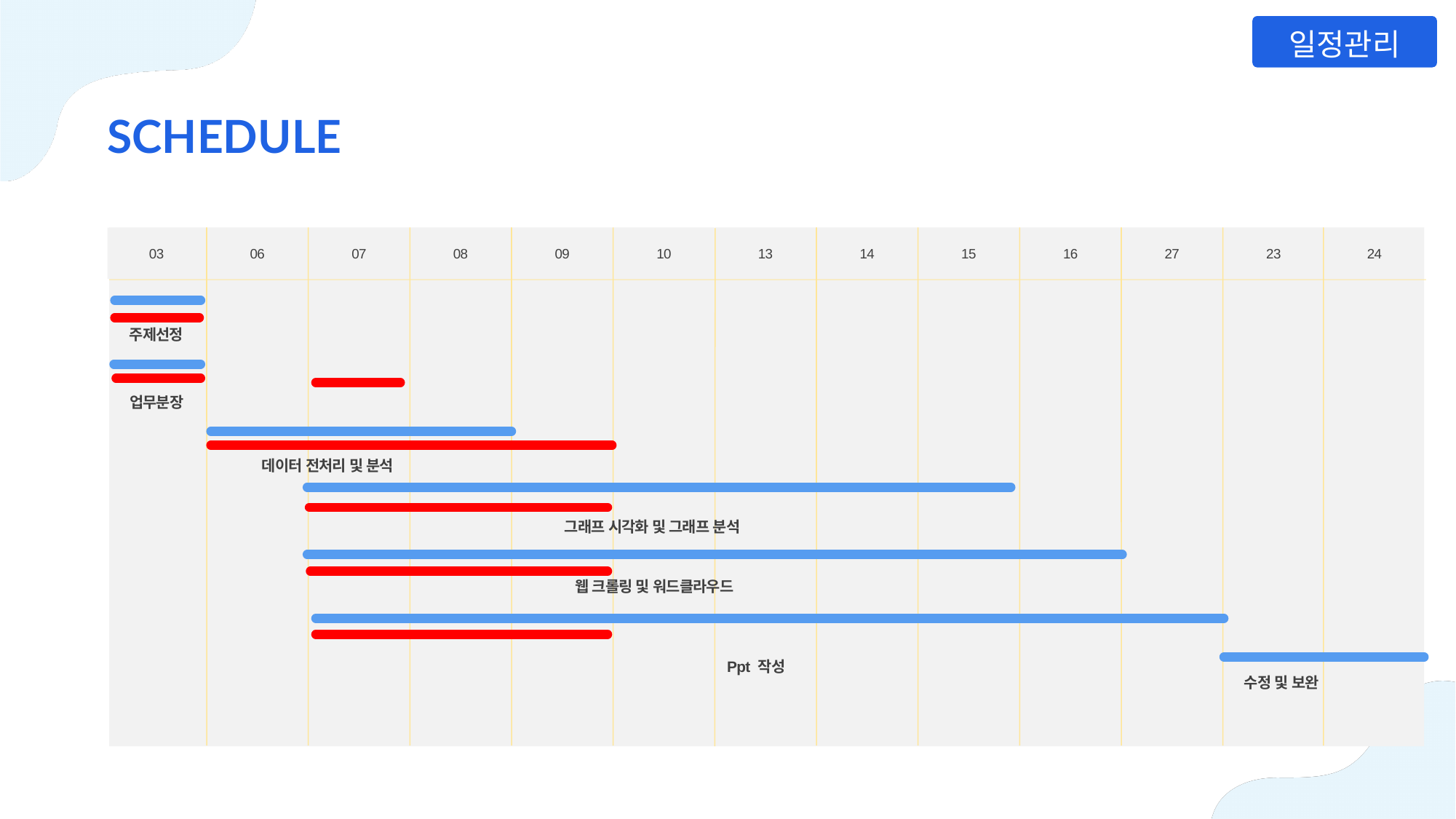

일정관리
SCHEDULE

03

06
07
08
09
10
13
14
15
16
27
23
24

주제선정
업무분장
데이터 전처리 및 분석
그래프 시각화 및 그래프 분석
웹 크롤링 및 워드클라우드
Ppt 작성
수정 및 보완